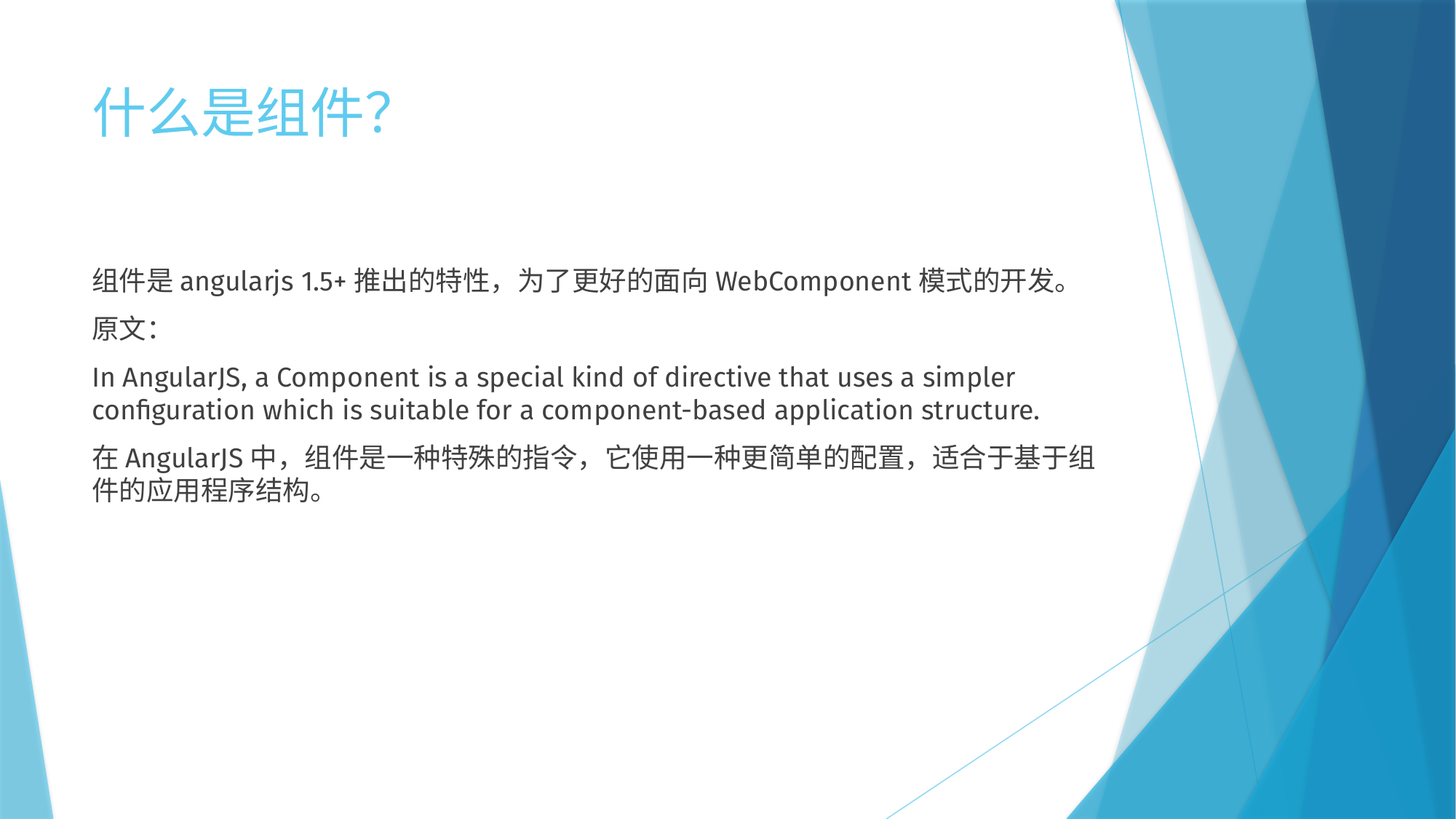

# 什么是组件？
组件是angularjs 1.5+推出的特性，为了更好的面向WebComponent模式的开发。
原文：
In AngularJS, a Component is a special kind of directive that uses a simpler configuration which is suitable for a component-based application structure.
在AngularJS中，组件是一种特殊的指令，它使用一种更简单的配置，适合于基于组件的应用程序结构。